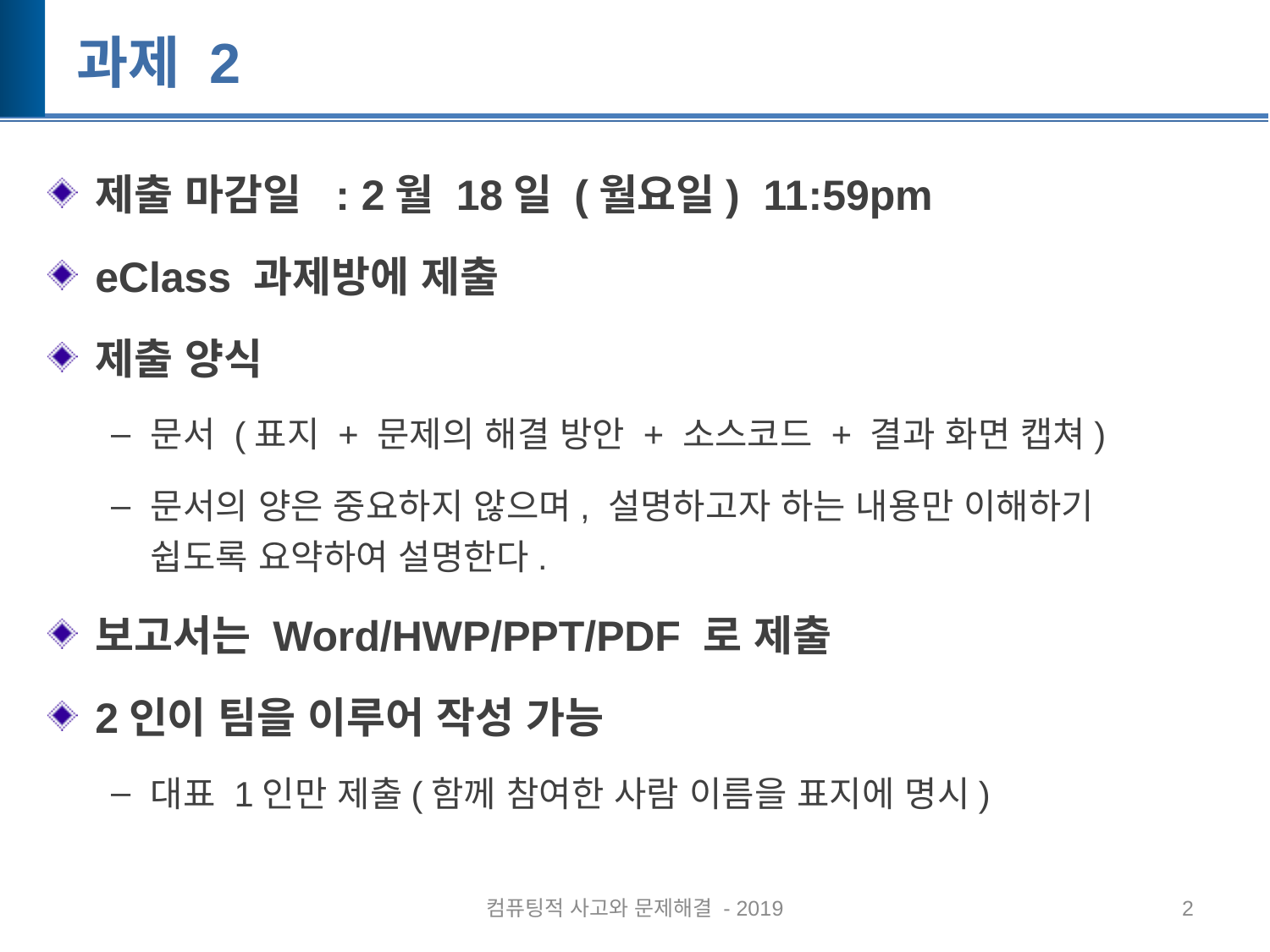

# 과제 2
제출 마감일  : 2월 18일 (월요일)  11:59pm
eClass 과제방에 제출
제출 양식
문서 (표지 + 문제의 해결 방안 + 소스코드 + 결과 화면 캡쳐)
문서의 양은 중요하지 않으며, 설명하고자 하는 내용만 이해하기 쉽도록 요약하여 설명한다.
보고서는 Word/HWP/PPT/PDF 로 제출
2인이 팀을 이루어 작성 가능
대표 1인만 제출(함께 참여한 사람 이름을 표지에 명시)
컴퓨팅적 사고와 문제해결 - 2019
2